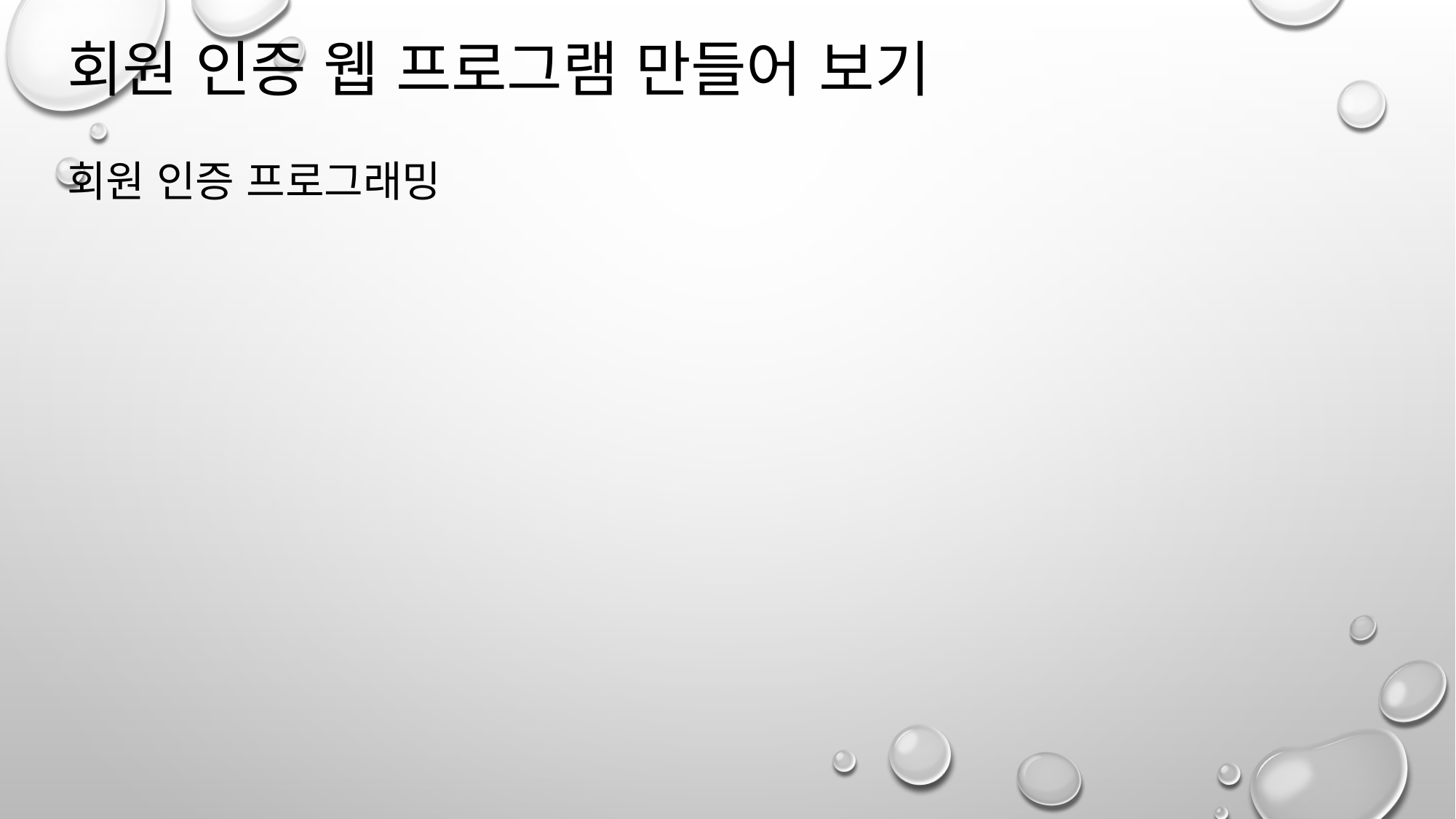

회원 인증 웹 프로그램 만들어 보기

회원 인증 프로그래밍